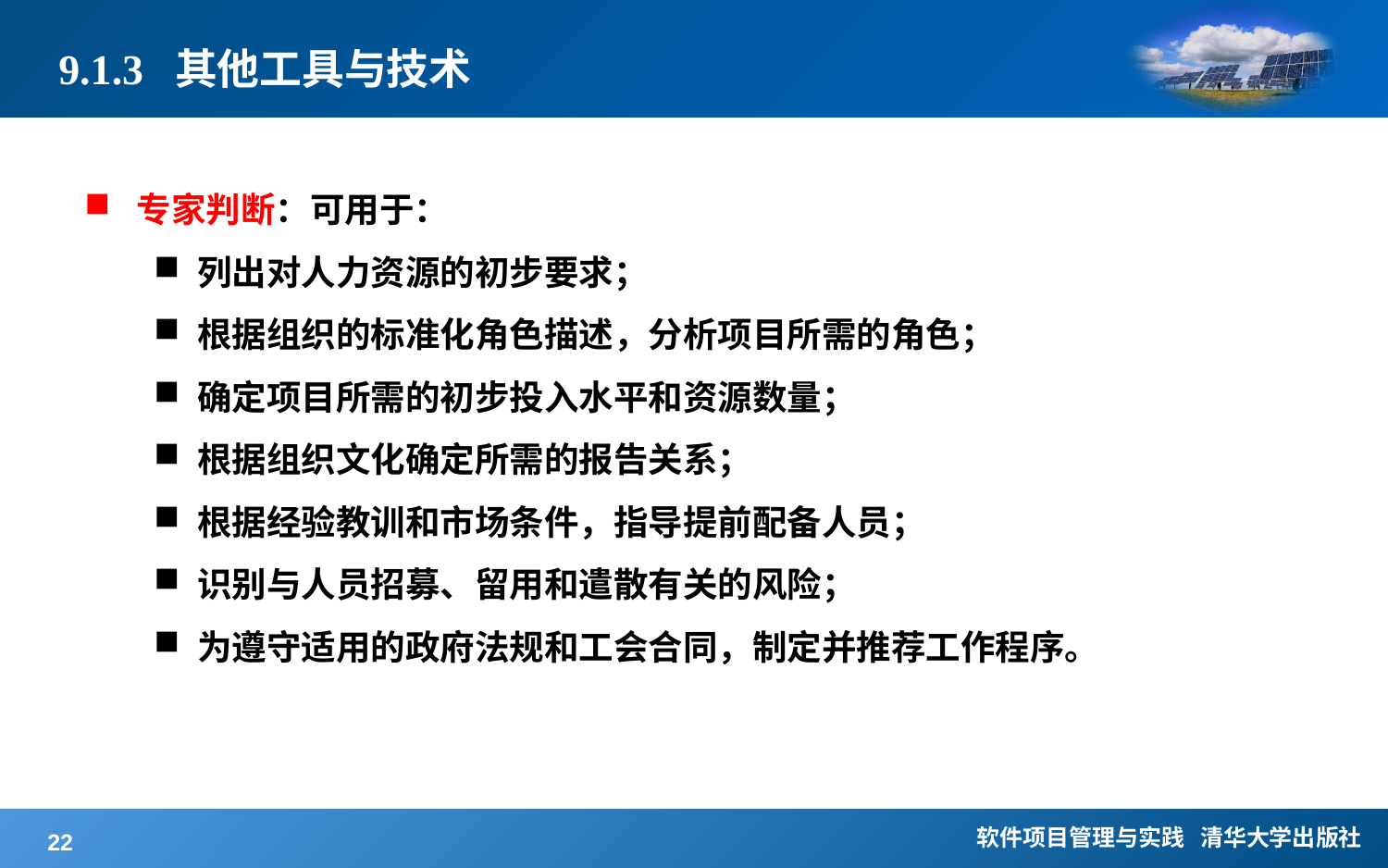

# 9.1.3  其他工具与技术
专家判断：可用于：
列出对人力资源的初步要求；
根据组织的标准化角色描述，分析项目所需的角色；
确定项目所需的初步投入水平和资源数量；
根据组织文化确定所需的报告关系；
根据经验教训和市场条件，指导提前配备人员；
识别与人员招募、留用和遣散有关的风险；
为遵守适用的政府法规和工会合同，制定并推荐工作程序。